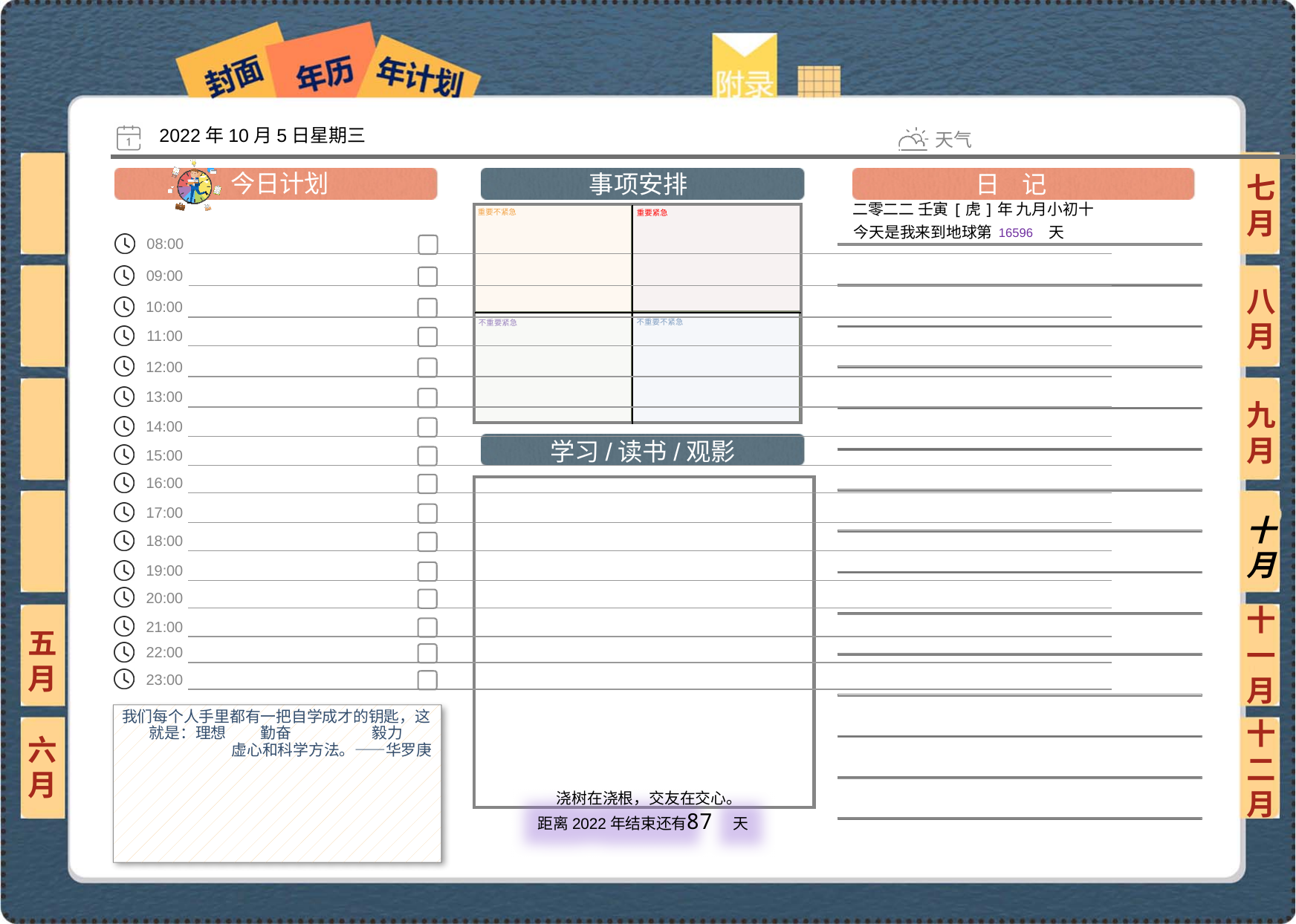

2022年10月5日星期三
七月
二零二二 壬寅[虎]年 九月小初十
16596
八月
九月
十月
十一月
五月
我们每个人手里都有一把自学成才的钥匙，这就是：理想	勤奋	毅力	虚心和科学方法。——华罗庚

六月
十二月
87
 浇树在浇根，交友在交心。